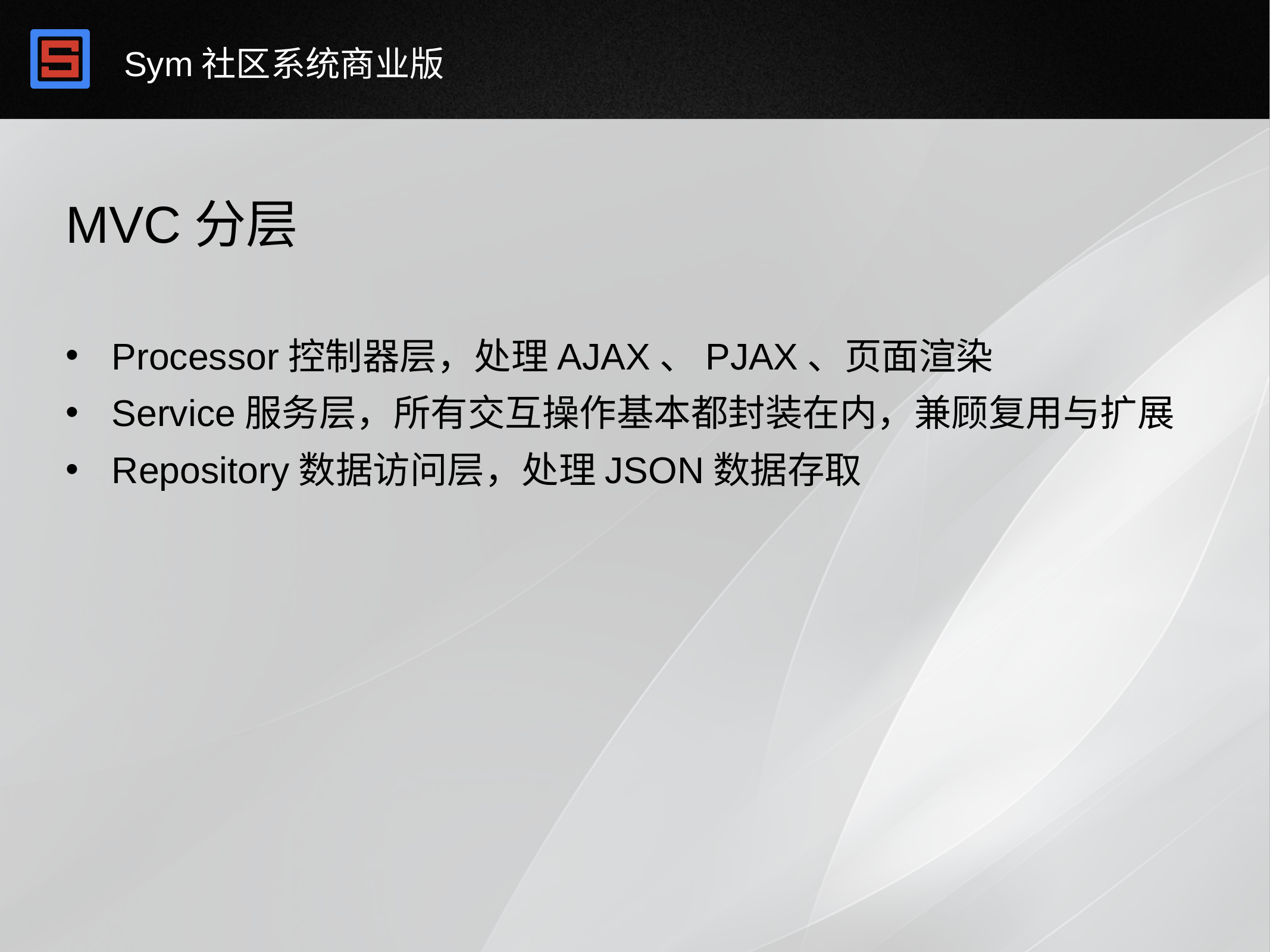

# MVC分层
Processor控制器层，处理AJAX、PJAX、页面渲染
Service服务层，所有交互操作基本都封装在内，兼顾复用与扩展
Repository数据访问层，处理JSON数据存取